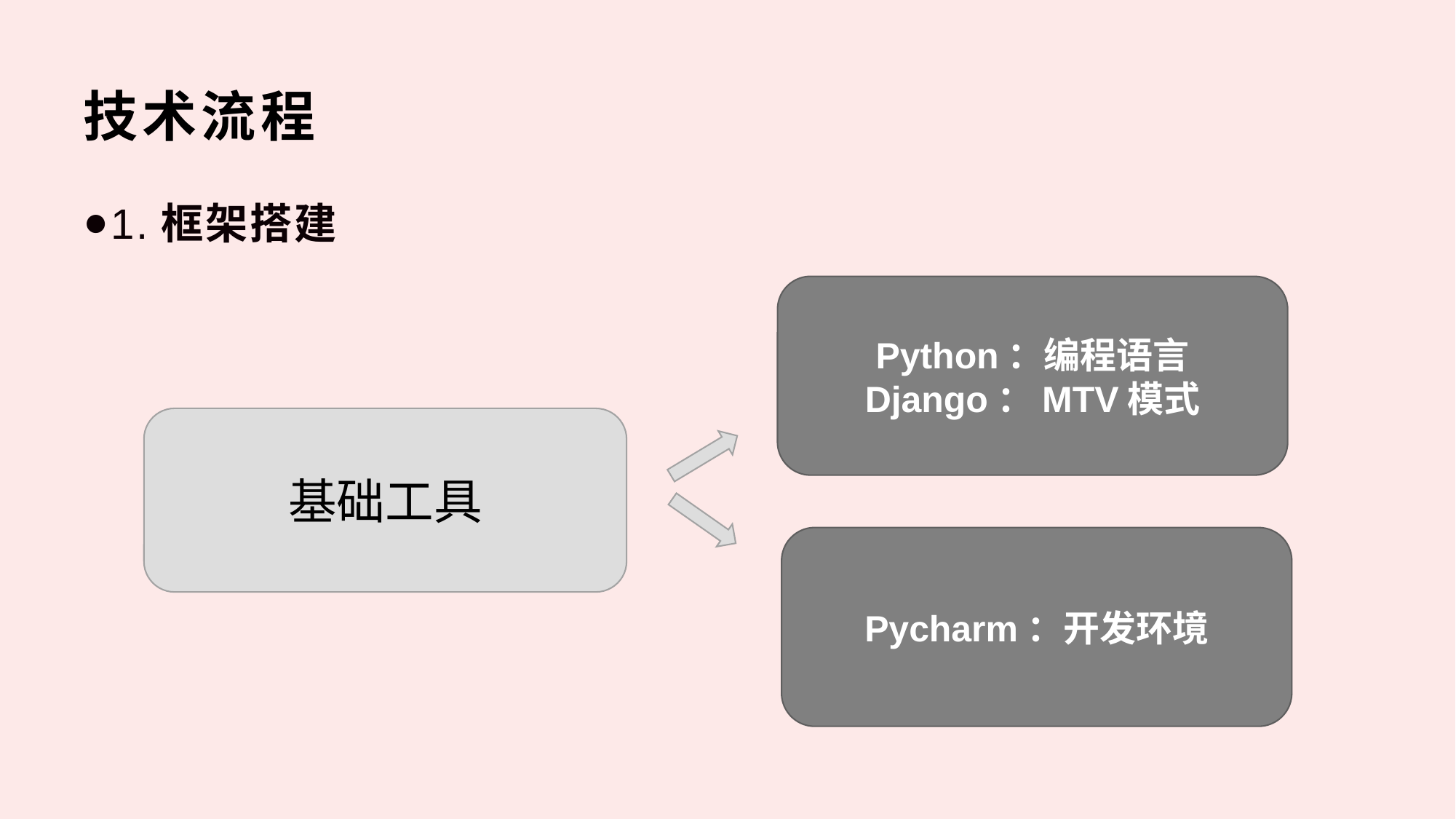

# 技术流程
1.框架搭建
Python：编程语言
Django：MTV模式
Pycharm：开发环境
基础工具